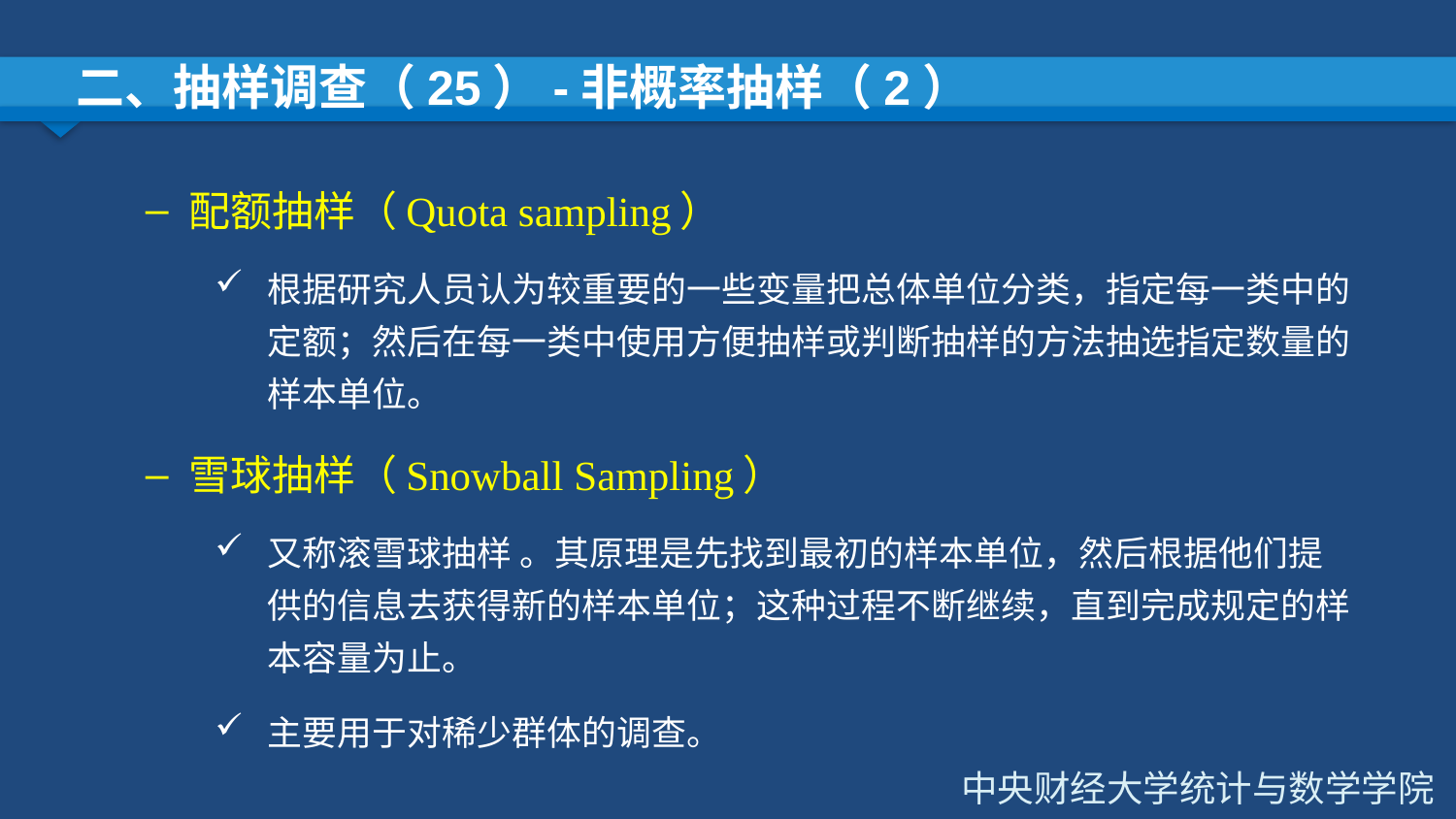

# 二、抽样调查（25）-非概率抽样（2）
配额抽样（Quota sampling）
根据研究人员认为较重要的一些变量把总体单位分类，指定每一类中的定额；然后在每一类中使用方便抽样或判断抽样的方法抽选指定数量的样本单位。
雪球抽样（Snowball Sampling）
又称滚雪球抽样 。其原理是先找到最初的样本单位，然后根据他们提供的信息去获得新的样本单位；这种过程不断继续，直到完成规定的样本容量为止。
主要用于对稀少群体的调查。